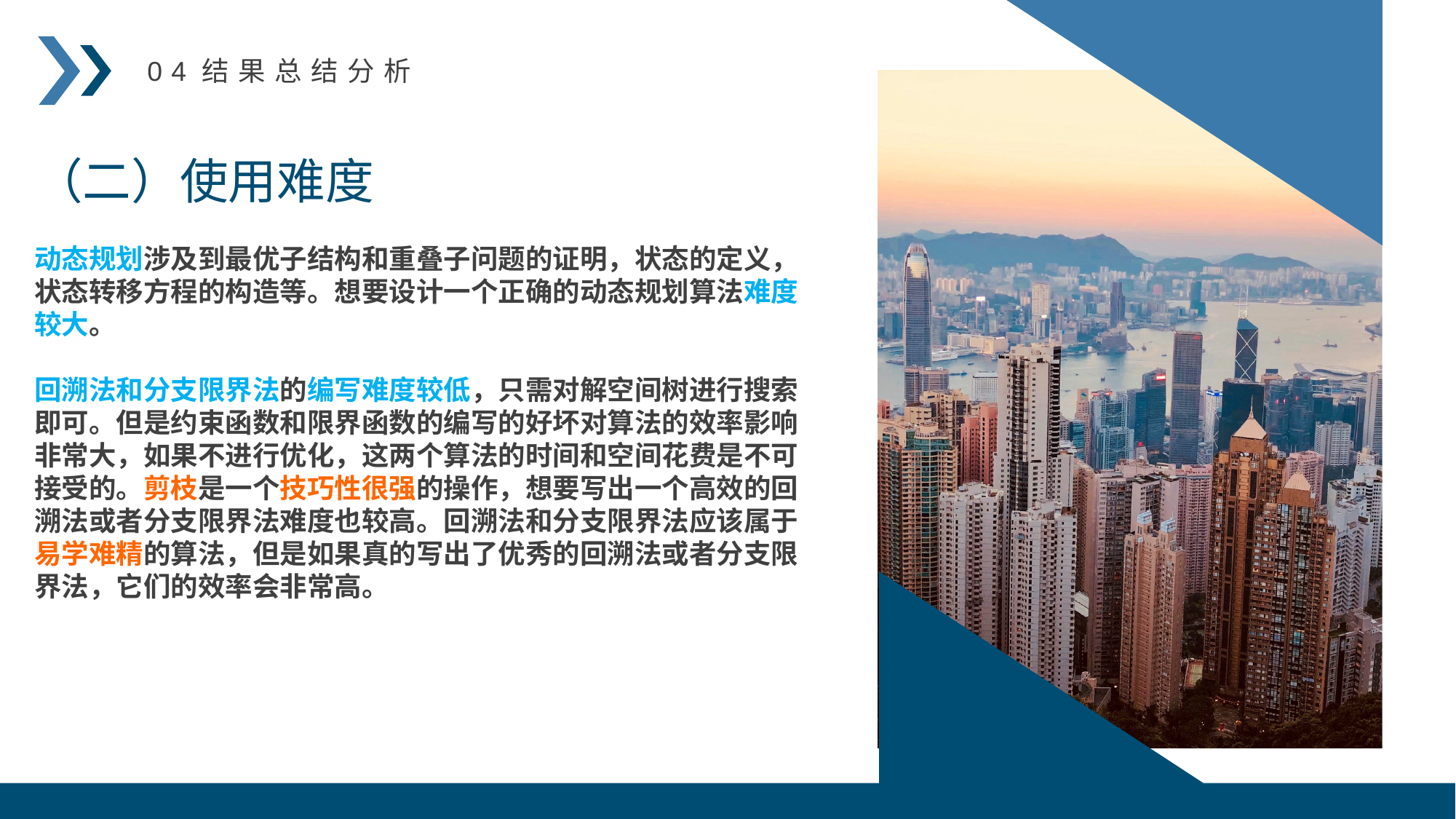

04结果总结分析

（二）使用难度

动态规划涉及到最优子结构和重叠子问题的证明，状态的定义，状态转移方程的构造等。想要设计一个正确的动态规划算法难度较大。

回溯法和分支限界法的编写难度较低，只需对解空间树进行搜索即可。但是约束函数和限界函数的编写的好坏对算法的效率影响非常大，如果不进行优化，这两个算法的时间和空间花费是不可接受的。剪枝是一个技巧性很强的操作，想要写出一个高效的回溯法或者分支限界法难度也较高。回溯法和分支限界法应该属于易学难精的算法，但是如果真的写出了优秀的回溯法或者分支限界法，它们的效率会非常高。